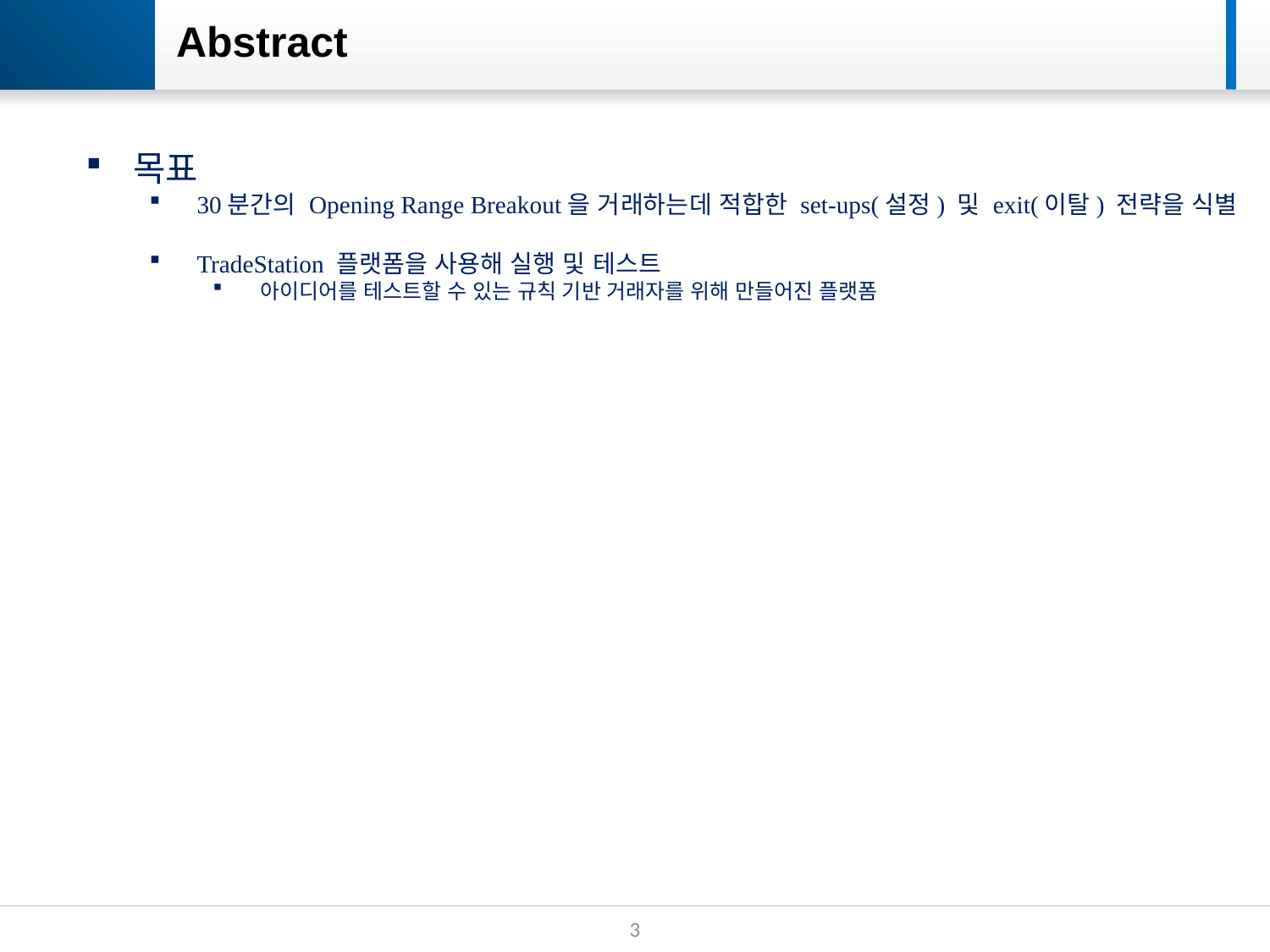

# Abstract
목표
30분간의 Opening Range Breakout을 거래하는데 적합한 set-ups(설정) 및 exit(이탈) 전략을 식별

TradeStation 플랫폼을 사용해 실행 및 테스트
아이디어를 테스트할 수 있는 규칙 기반 거래자를 위해 만들어진 플랫폼